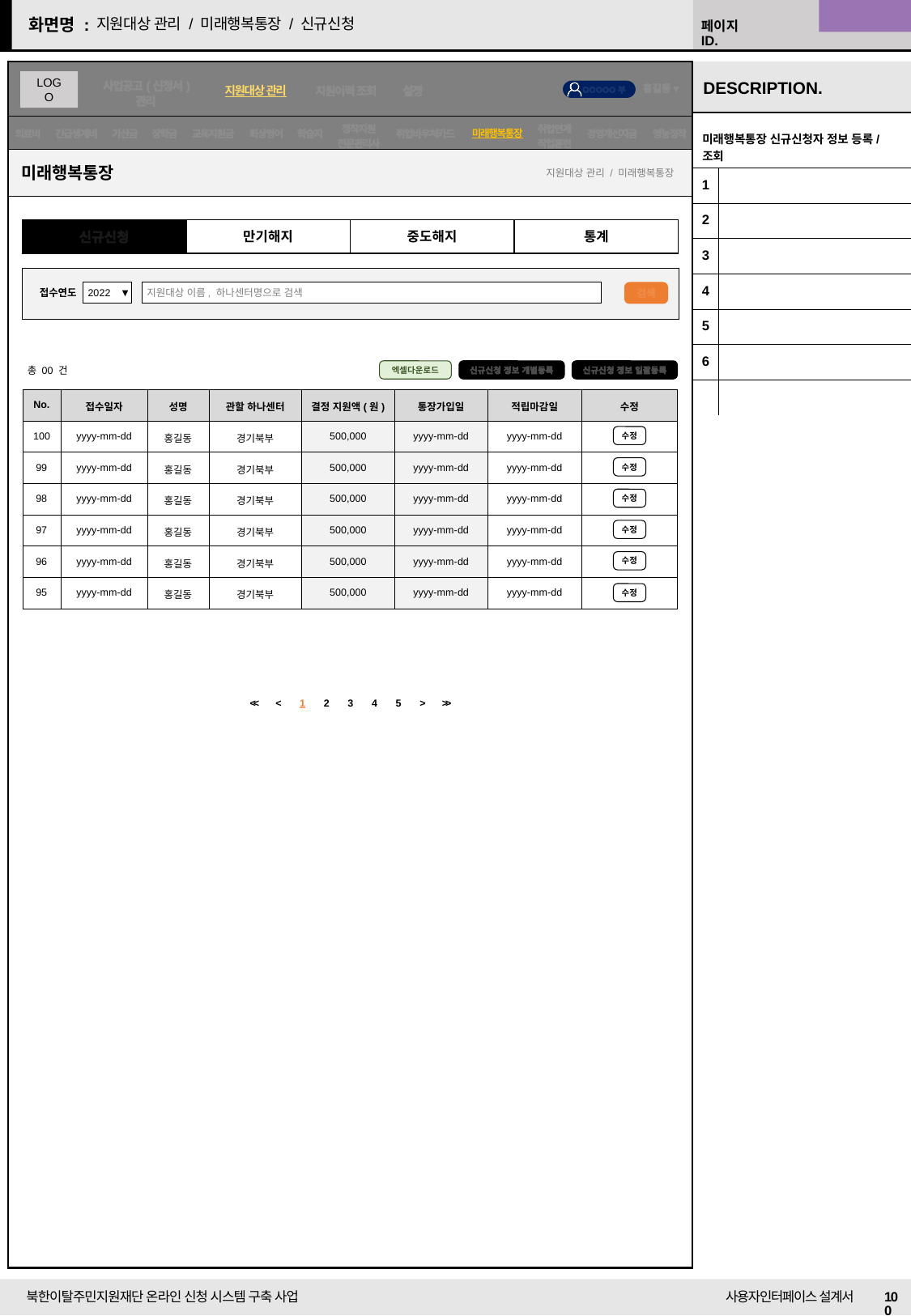

22/09/01 수정
지원대상 관리 / 미래행복통장 / 신규신청

미래행복통장
| 미래행복통장 신규신청자 정보 등록/조회 |  |
| --- | --- |
| 1 |  |
| 2 |  |
| 3 |  |
| 4 |  |
| 5 |  |
| 6 |  |
|  |  |
미래행복통장
지원대상 관리 / 미래행복통장
신규신청
만기해지
중도해지
통계

접수연도
2022

지원대상 이름, 하나센터명으로 검색
검색
총 00 건
엑셀다운로드
신규신청 정보 개별등록
신규신청 정보 일괄등록
| No. | 접수일자 | 성명 | 관할 하나센터 | 결정 지원액(원) | 통장가입일 | 적립마감일 | 수정 |
| --- | --- | --- | --- | --- | --- | --- | --- |
| 100 | yyyy-mm-dd | 홍길동 | 경기북부 | 500,000 | yyyy-mm-dd | yyyy-mm-dd |  |
| 99 | yyyy-mm-dd | 홍길동 | 경기북부 | 500,000 | yyyy-mm-dd | yyyy-mm-dd |  |
| 98 | yyyy-mm-dd | 홍길동 | 경기북부 | 500,000 | yyyy-mm-dd | yyyy-mm-dd |  |
| 97 | yyyy-mm-dd | 홍길동 | 경기북부 | 500,000 | yyyy-mm-dd | yyyy-mm-dd |  |
| 96 | yyyy-mm-dd | 홍길동 | 경기북부 | 500,000 | yyyy-mm-dd | yyyy-mm-dd |  |
| 95 | yyyy-mm-dd | 홍길동 | 경기북부 | 500,000 | yyyy-mm-dd | yyyy-mm-dd |  |
수정
수정
수정
수정
수정
수정
| << | < | 1 | 2 | 3 | 4 | 5 | > | >> |
| --- | --- | --- | --- | --- | --- | --- | --- | --- |
100